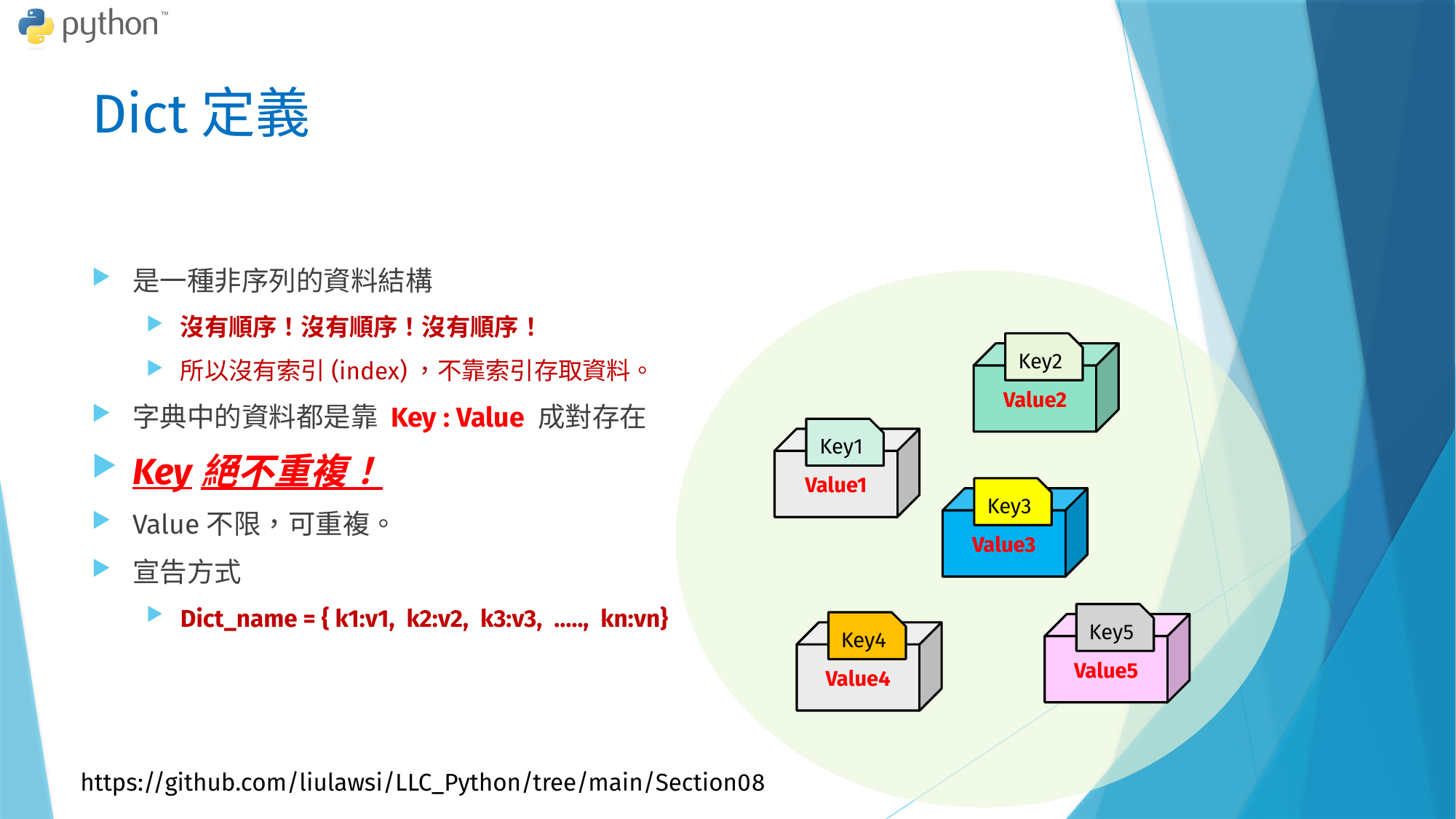

# Dict定義
是一種非序列的資料結構
沒有順序！沒有順序！沒有順序！
所以沒有索引(index)，不靠索引存取資料。
字典中的資料都是靠 Key : Value 成對存在
Key絕不重複！
Value不限，可重複。
宣告方式
Dict_name = { k1:v1,  k2:v2,  k3:v3,  …..,  kn:vn}

Key2
Value2
Key1
Value1
Key3
Value3
Key5
Value5
Key4
Value4